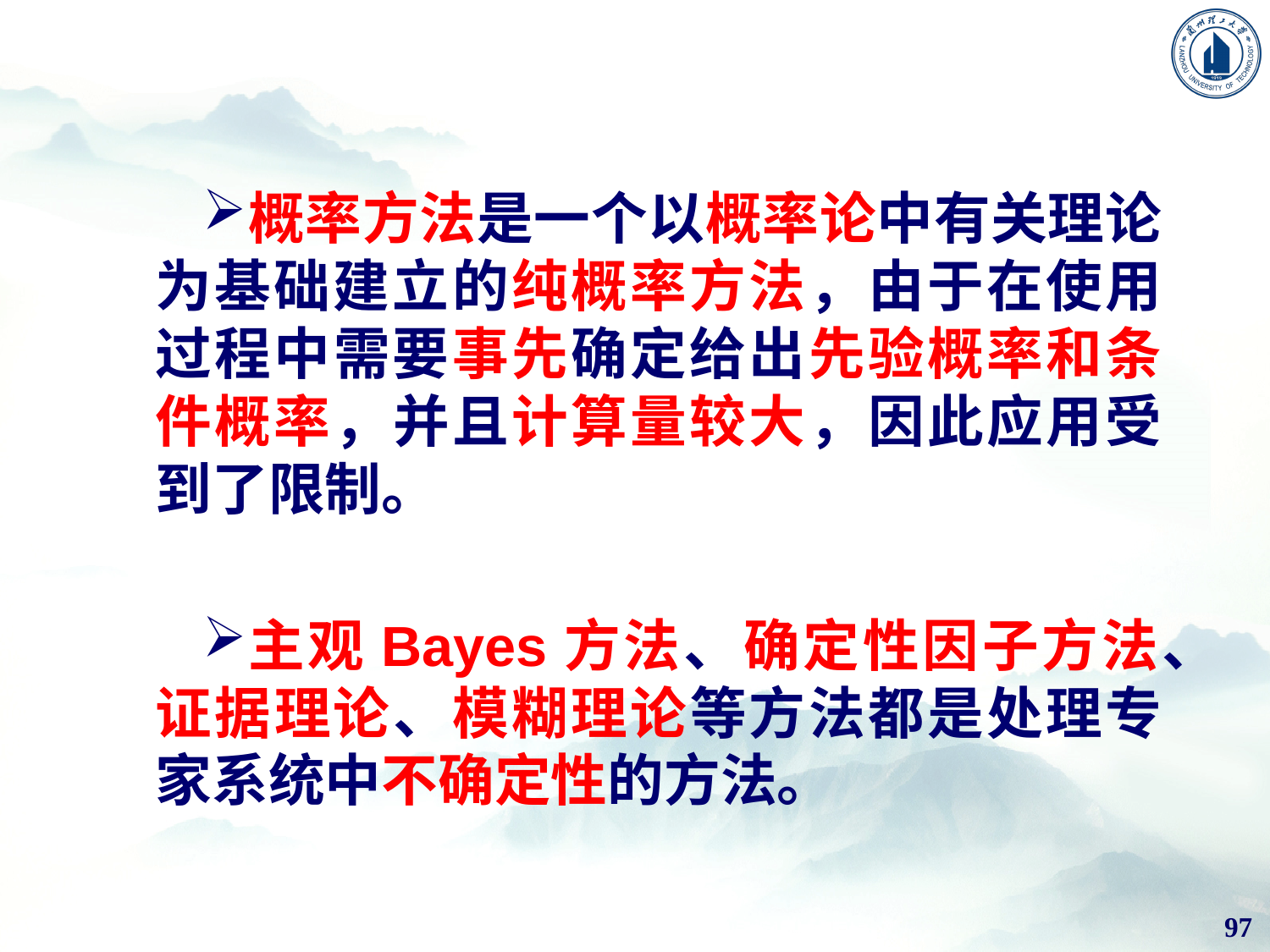

概率方法是一个以概率论中有关理论为基础建立的纯概率方法，由于在使用过程中需要事先确定给出先验概率和条件概率，并且计算量较大，因此应用受到了限制。

主观Bayes方法、确定性因子方法、证据理论、模糊理论等方法都是处理专家系统中不确定性的方法。
97